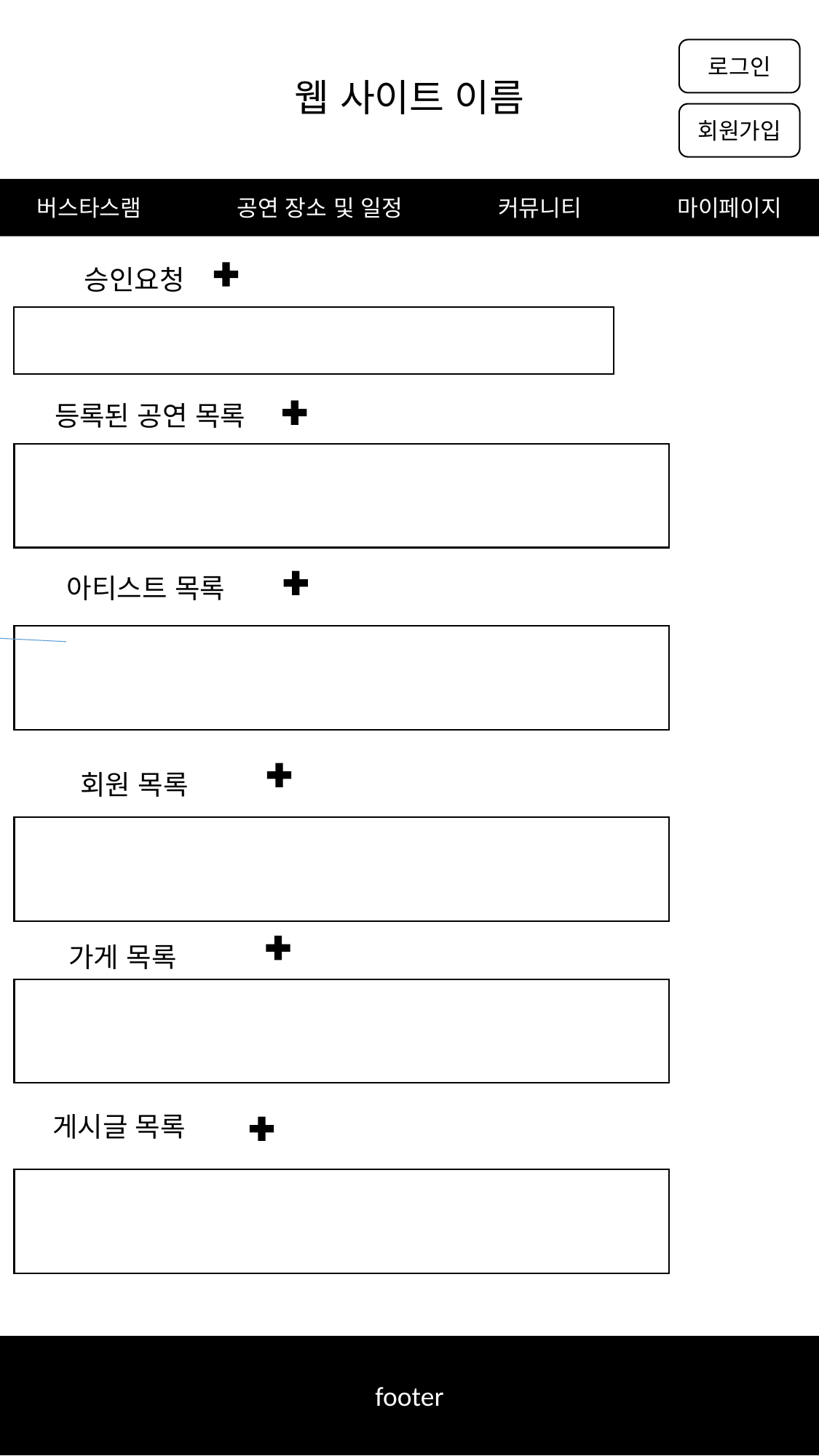

로그인
웹 사이트 이름
관리자 첫페이지
회원가입
버스타스램               공연 장소 및 일정               커뮤니티               마이페이지
승인요청

등록된 공연 목록

아티스트 목록

DIV

회원 목록

가게 목록

게시글 목록

footer